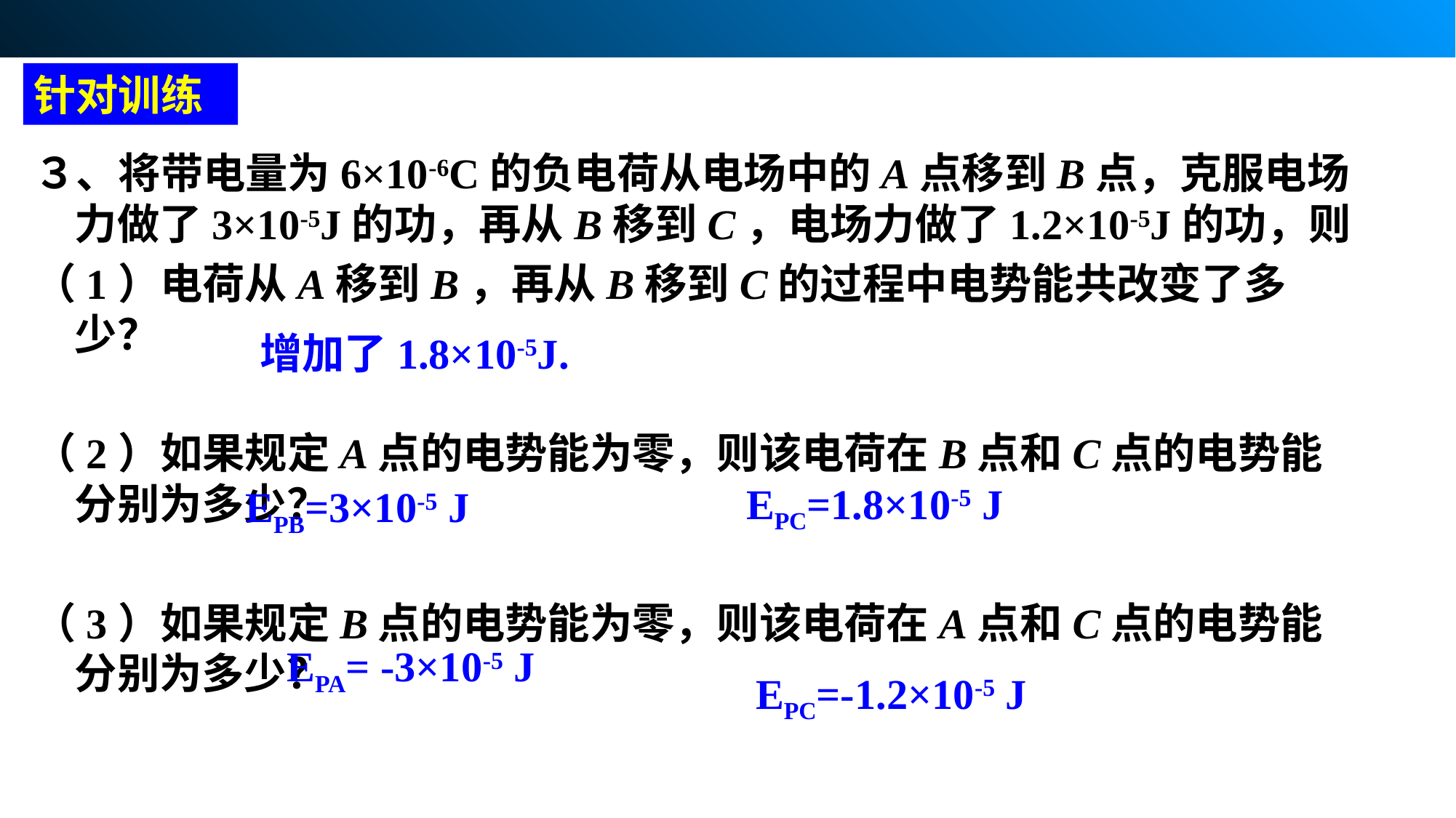

针对训练
３、将带电量为6×10-6C的负电荷从电场中的A点移到B点，克服电场力做了3×10-5J的功，再从B移到C，电场力做了1.2×10-5J的功，则
（1）电荷从A移到B，再从B移到C的过程中电势能共改变了多少？

（2）如果规定A点的电势能为零，则该电荷在B点和C点的电势能分别为多少？

（3）如果规定B点的电势能为零，则该电荷在A点和C点的电势能分别为多少？
增加了1.8×10-5J.
EPC=1.8×10-5 J
EPB=3×10-5 J
  EPA= -3×10-5 J
 EPC=-1.2×10-5 J